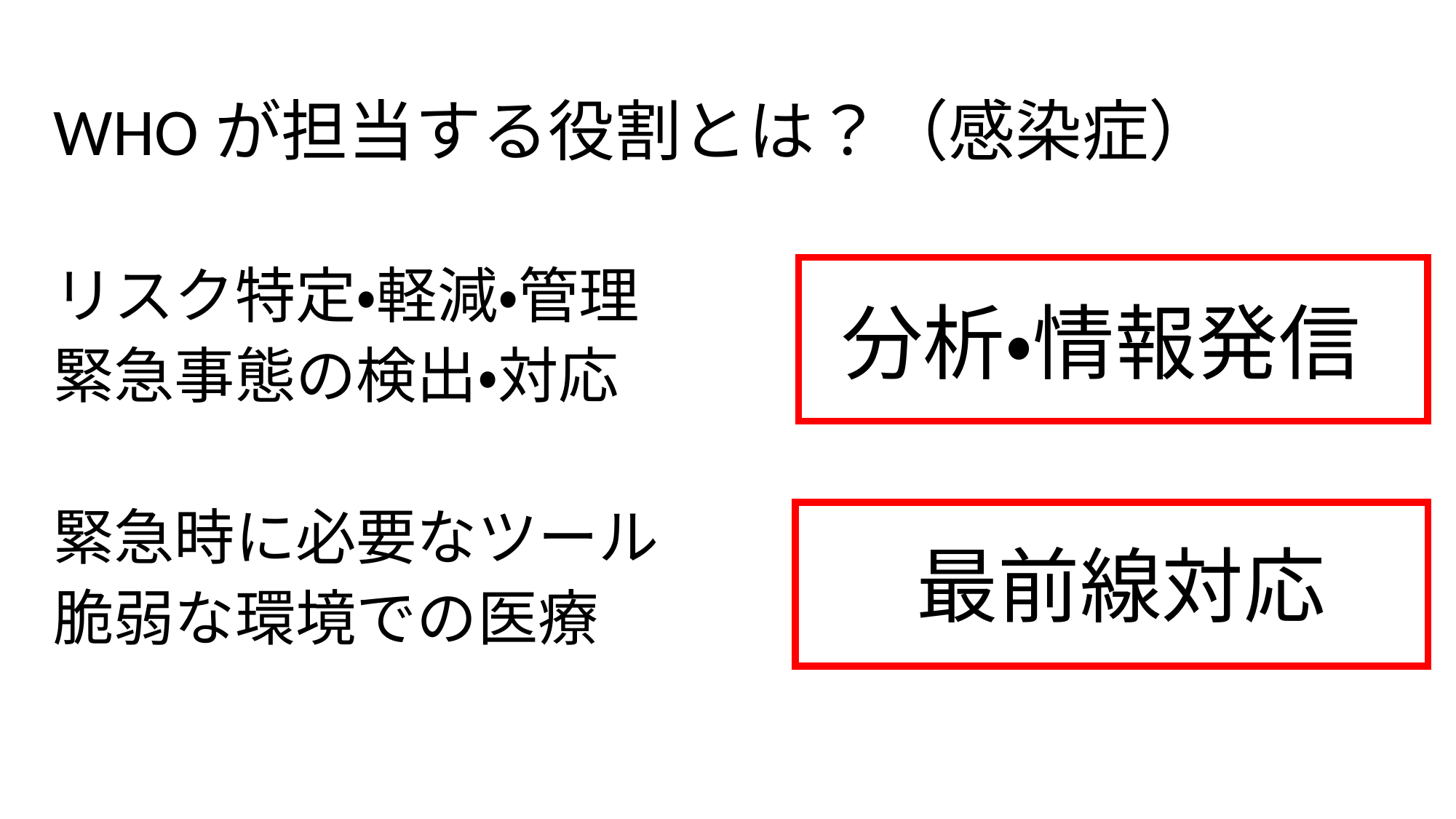

# WHOが担当する役割とは？（感染症）

リスク特定・軽減・管理
緊急事態の検出・対応

緊急時に必要なツール
脆弱な環境での医療

分析・情報発信

最前線対応